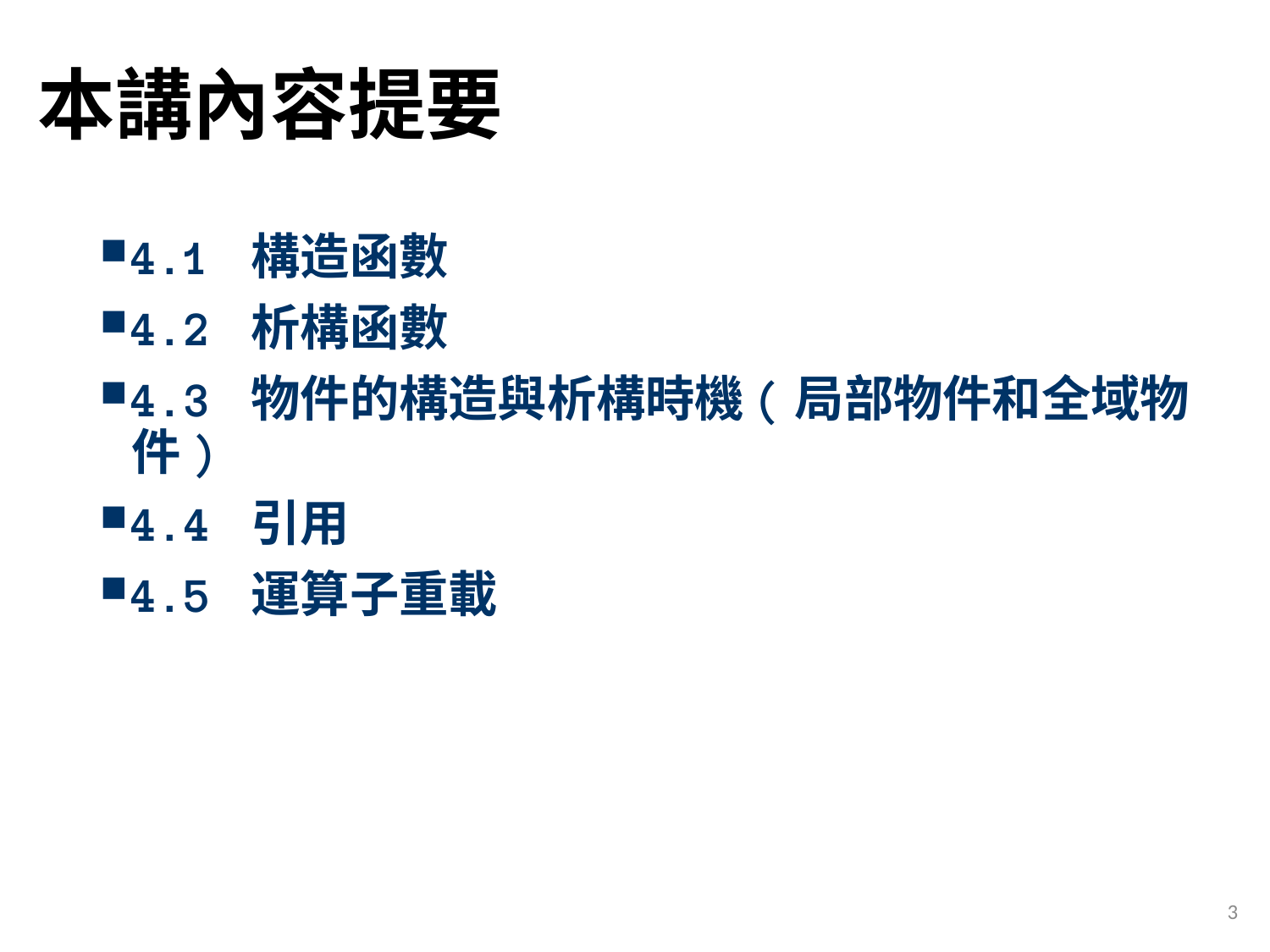

# 本講內容提要
4.1 構造函數
4.2 析構函數
4.3 物件的構造與析構時機(局部物件和全域物件)
4.4 引用
4.5 運算子重載
3